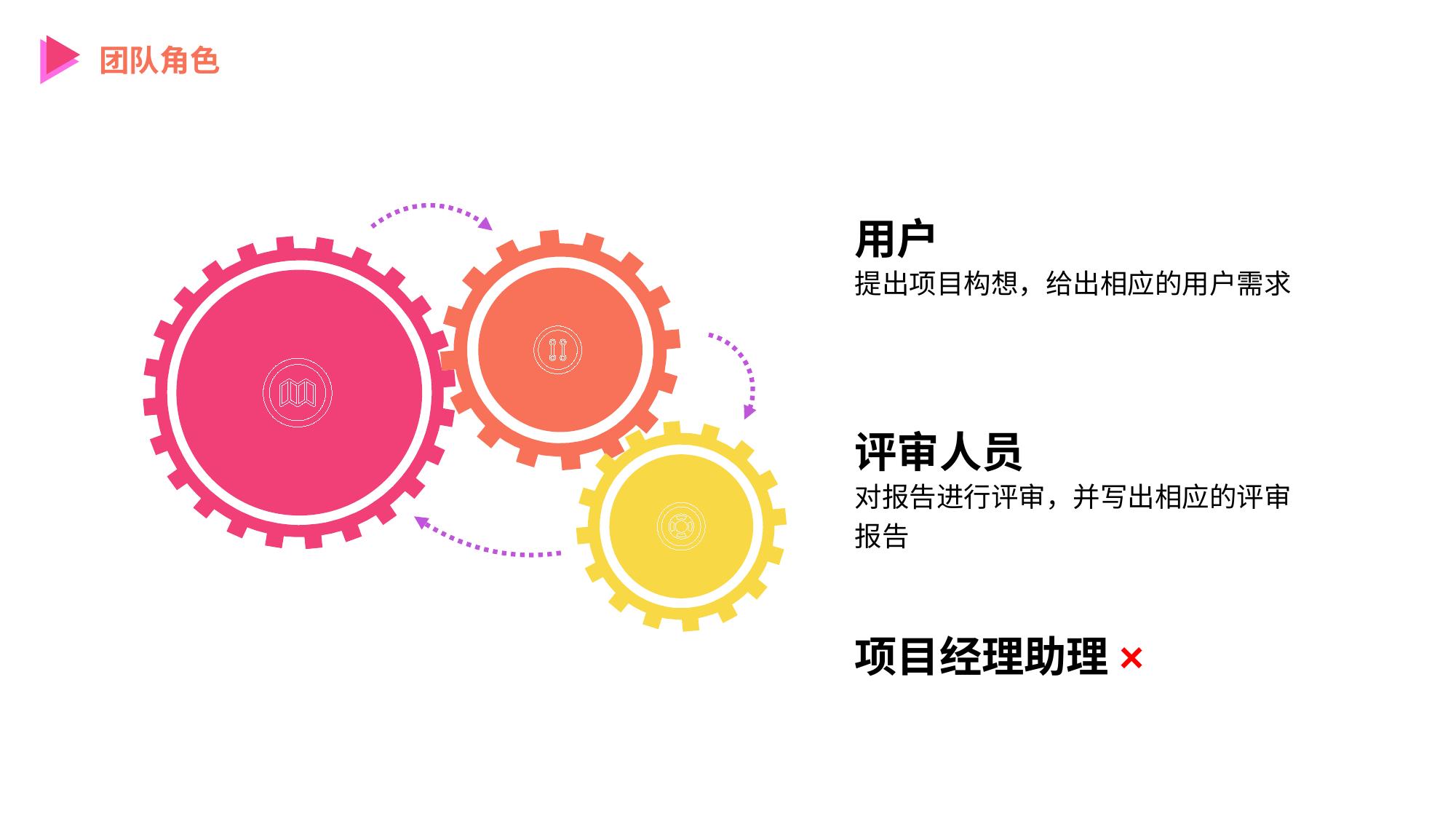

团队角色

用户

提出项目构想，给出相应的用户需求

评审人员

对报告进行评审，并写出相应的评审报告

项目经理助理×